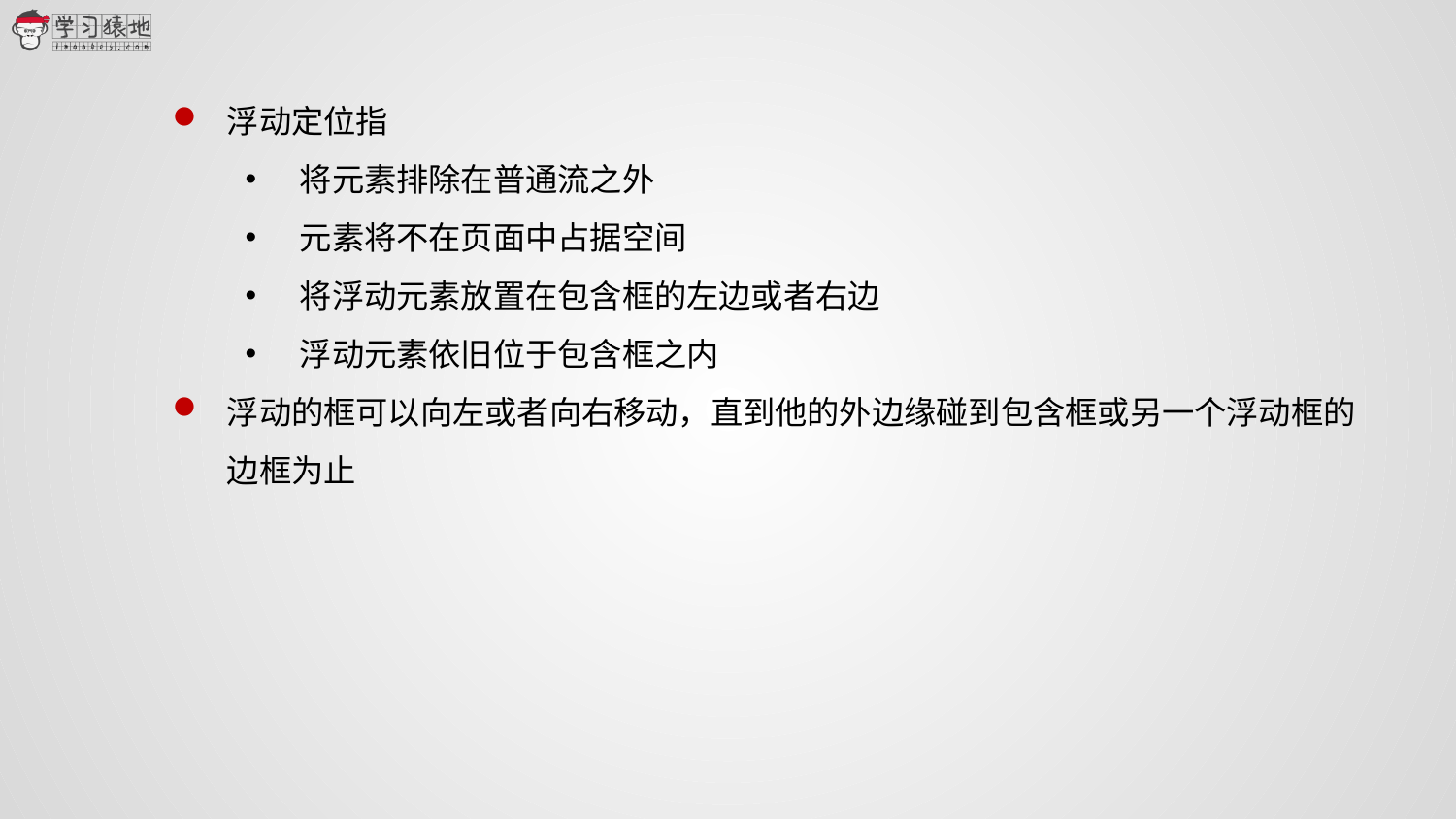

浮动定位指
将元素排除在普通流之外
元素将不在页面中占据空间
将浮动元素放置在包含框的左边或者右边
浮动元素依旧位于包含框之内
浮动的框可以向左或者向右移动，直到他的外边缘碰到包含框或另一个浮动框的边框为止